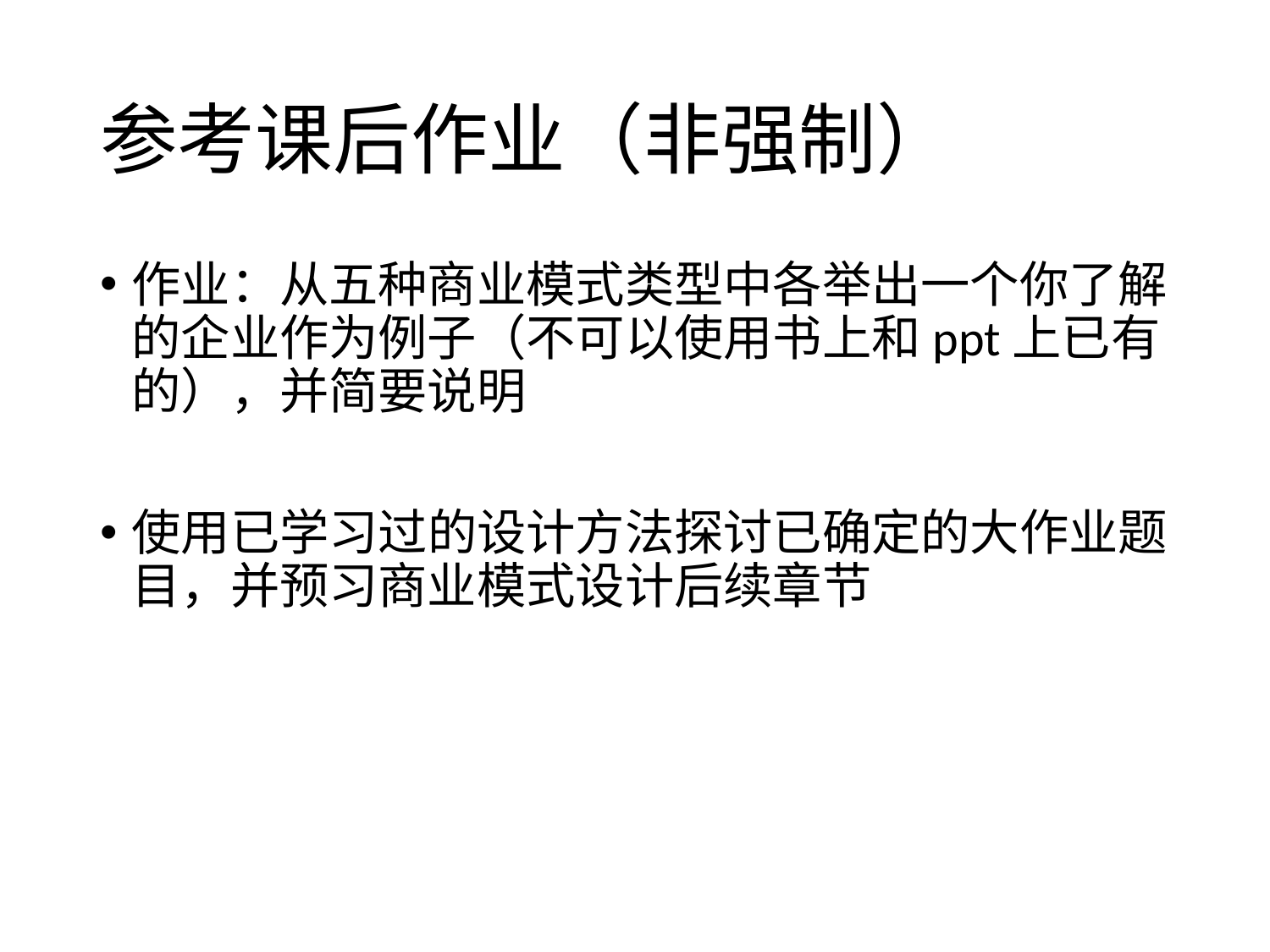

# 参考课后作业（非强制）
作业：从五种商业模式类型中各举出一个你了解的企业作为例子（不可以使用书上和ppt上已有的），并简要说明

使用已学习过的设计方法探讨已确定的大作业题目，并预习商业模式设计后续章节